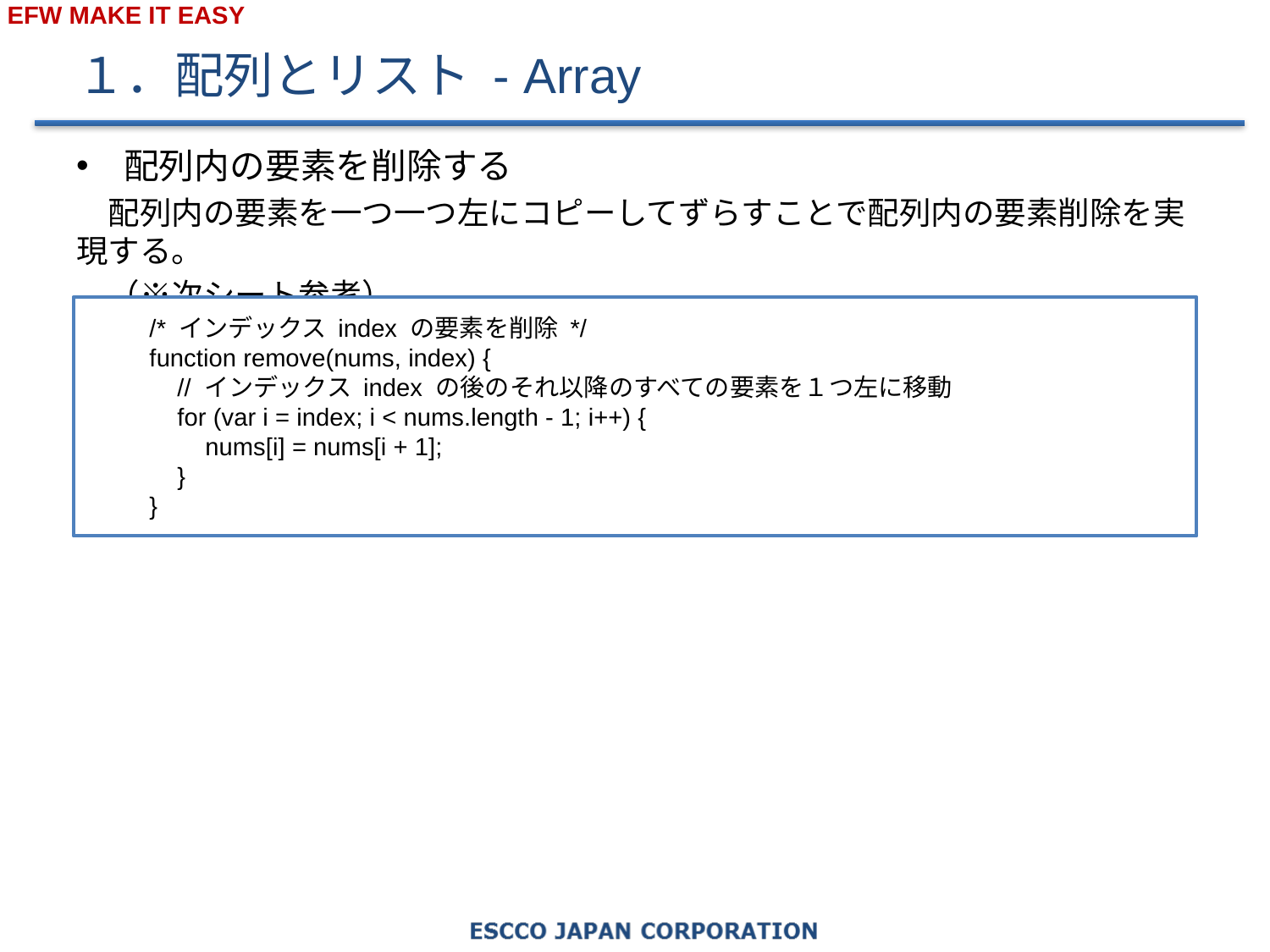

# １．配列とリスト - Array
配列内の要素を削除する
　配列内の要素を一つ一つ左にコピーしてずらすことで配列内の要素削除を実現する。
　（※次シート参考）

/* インデックス index の要素を削除 */
function remove(nums, index) {
    // インデックス index の後のそれ以降のすべての要素を１つ左に移動
    for (var i = index; i < nums.length - 1; i++) {
        nums[i] = nums[i + 1];
    }
}